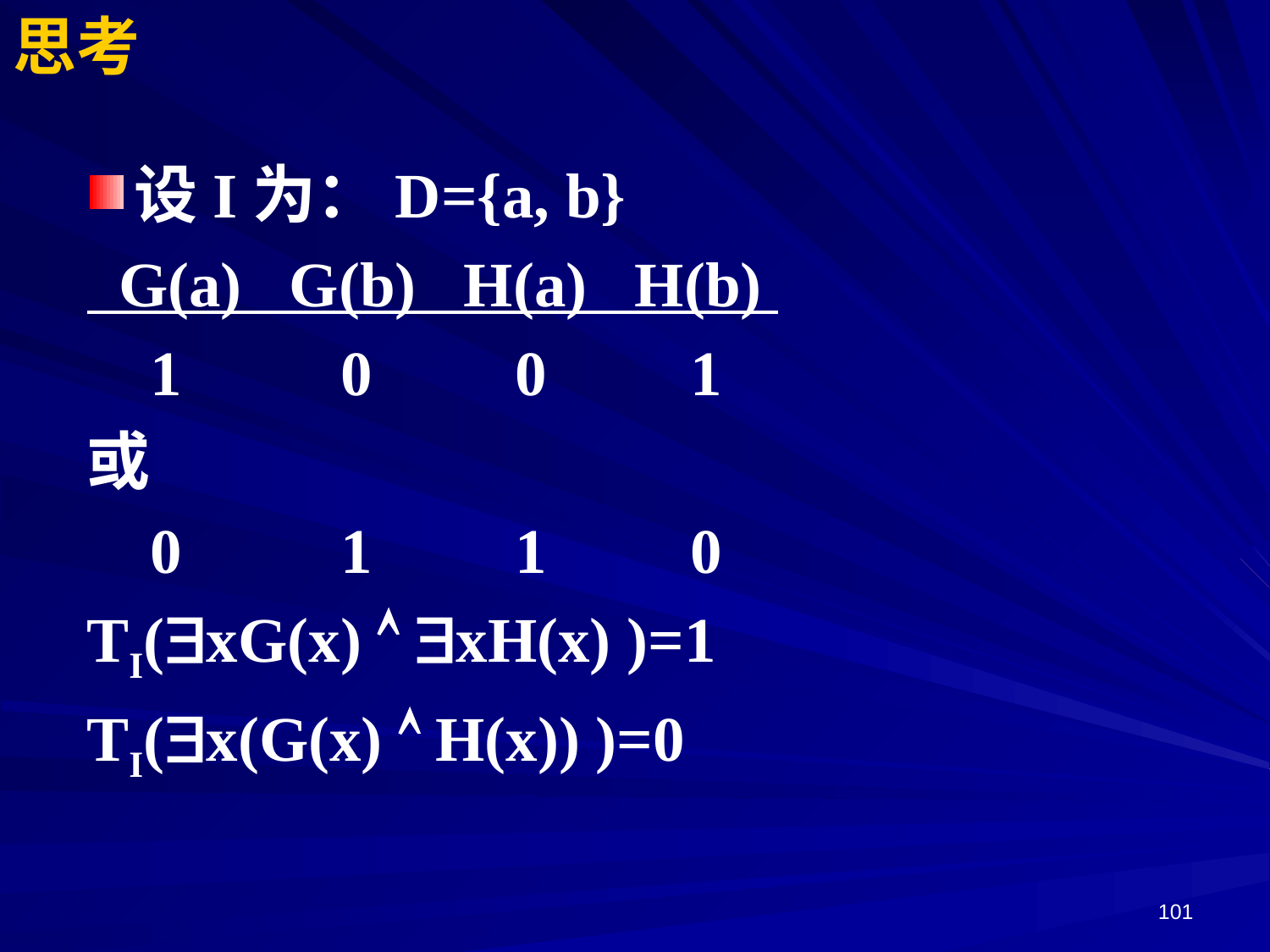

# 思考
设I为：D={a, b}
  G(a)   G(b)   H(a)   H(b)
    1          0         0         1
或
    0          1         1         0
TI(∃xG(x) ∧ ∃xH(x) )=1
TI(∃x(G(x) ∧ H(x)) )=0
101